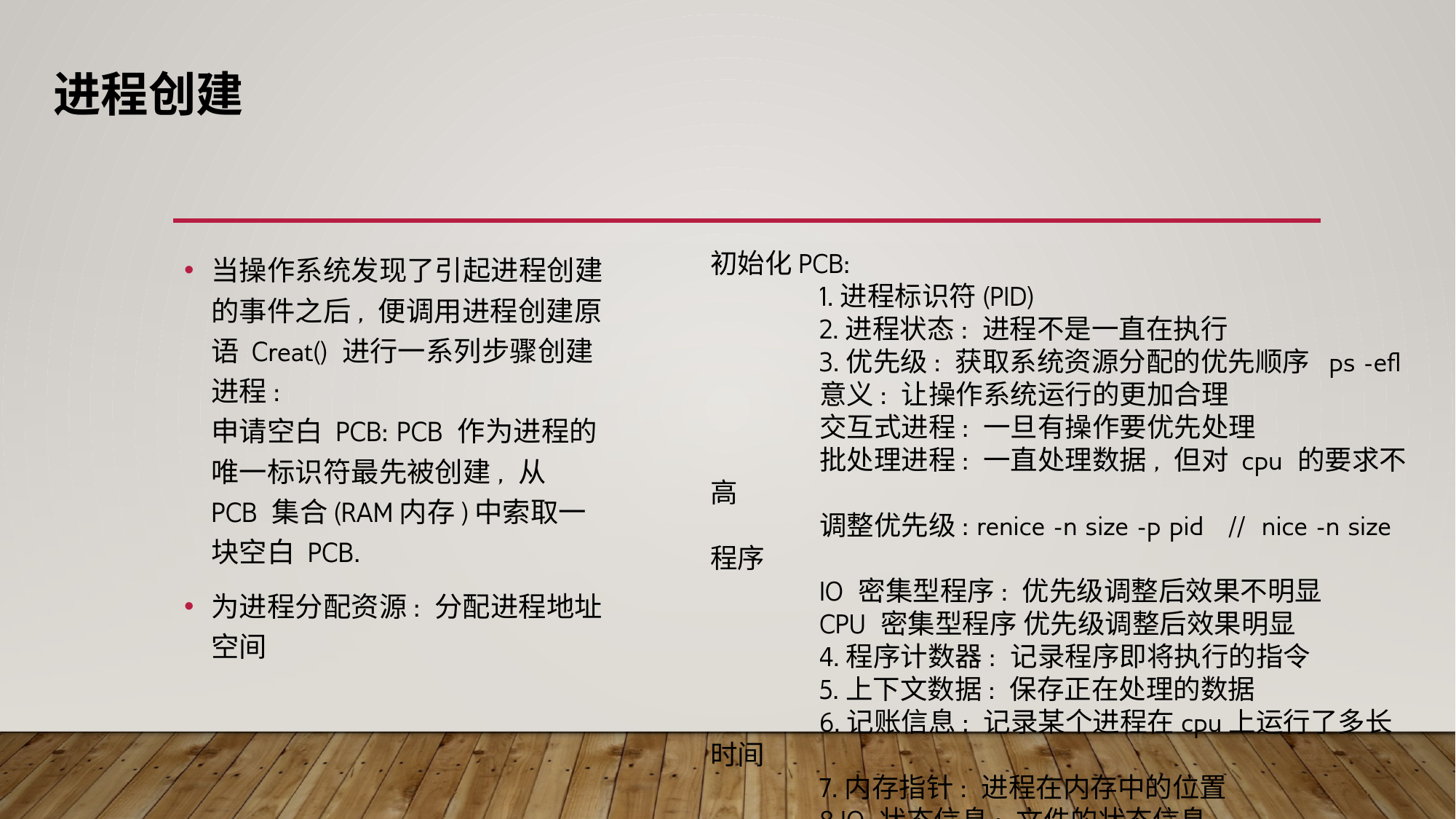

# 进程创建
当操作系统发现了引起进程创建的事件之后, 便调用进程创建原语 Creat() 进行一系列步骤创建进程:
申请空白 PCB: PCB 作为进程的唯一标识符最先被创建, 从 PCB 集合(RAM内存)中索取一块空白 PCB.
为进程分配资源: 分配进程地址空间

初始化PCB:
	1.进程标识符(PID)
	2.进程状态: 进程不是一直在执行
	3.优先级: 获取系统资源分配的优先顺序  ps -efl
	意义: 让操作系统运行的更加合理
	交互式进程: 一旦有操作要优先处理
	批处理进程: 一直处理数据, 但对 cpu 的要求不高
	调整优先级: renice -n size -p pid   //  nice -n size 程序
	IO 密集型程序: 优先级调整后效果不明显
	CPU 密集型程序 优先级调整后效果明显
	4.程序计数器: 记录程序即将执行的指令
	5.上下文数据: 保存正在处理的数据
	6.记账信息: 记录某个进程在cpu上运行了多长时间
	7.内存指针: 进程在内存中的位置
	8.IO 状态信息: 文件的状态信息